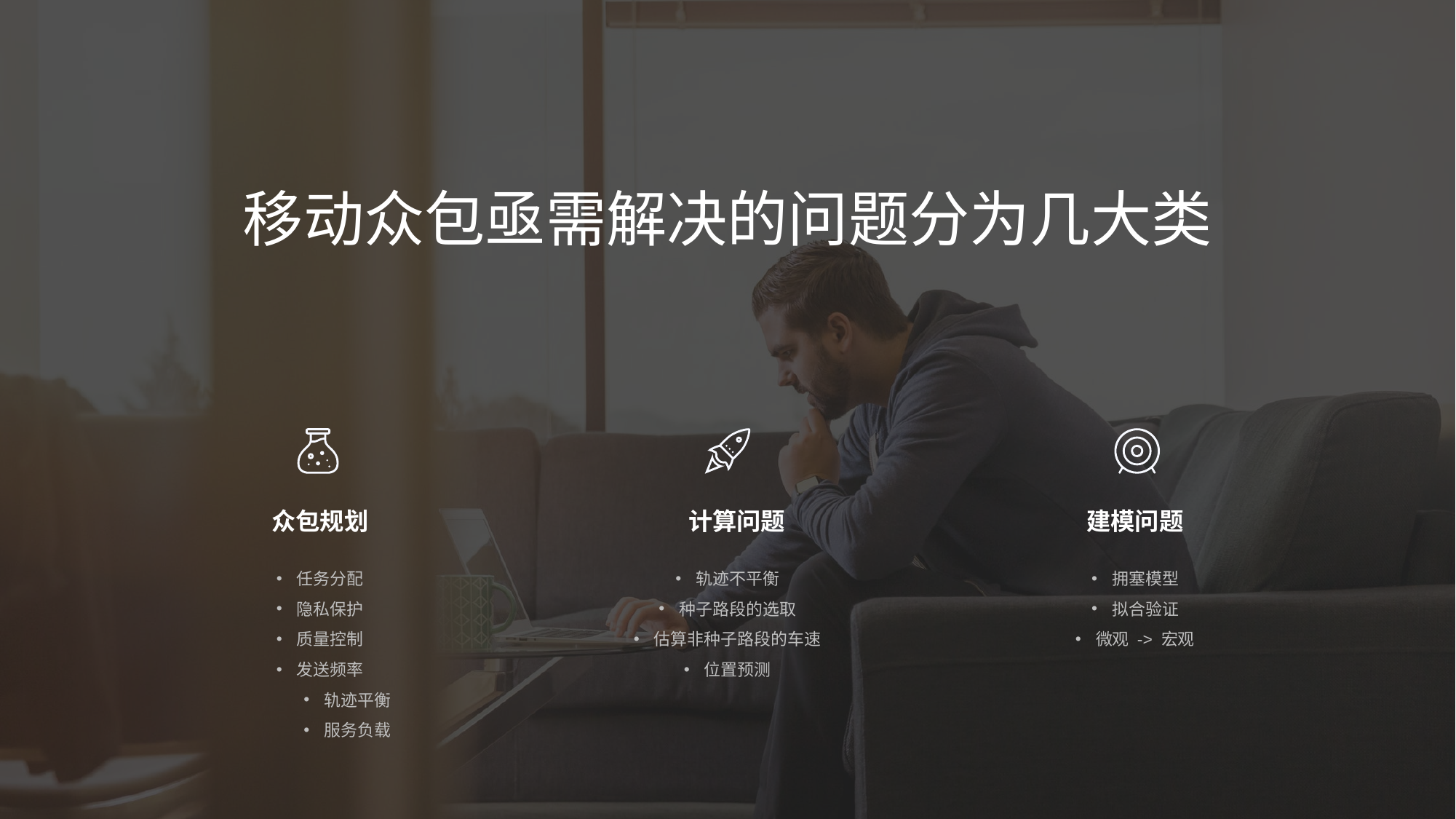

移动众包亟需解决的问题分为几大类

众包规划
建模问题
计算问题
任务分配
隐私保护
质量控制
发送频率
轨迹平衡
服务负载
轨迹不平衡
种子路段的选取
估算非种子路段的车速
位置预测
拥塞模型
拟合验证
微观 -> 宏观